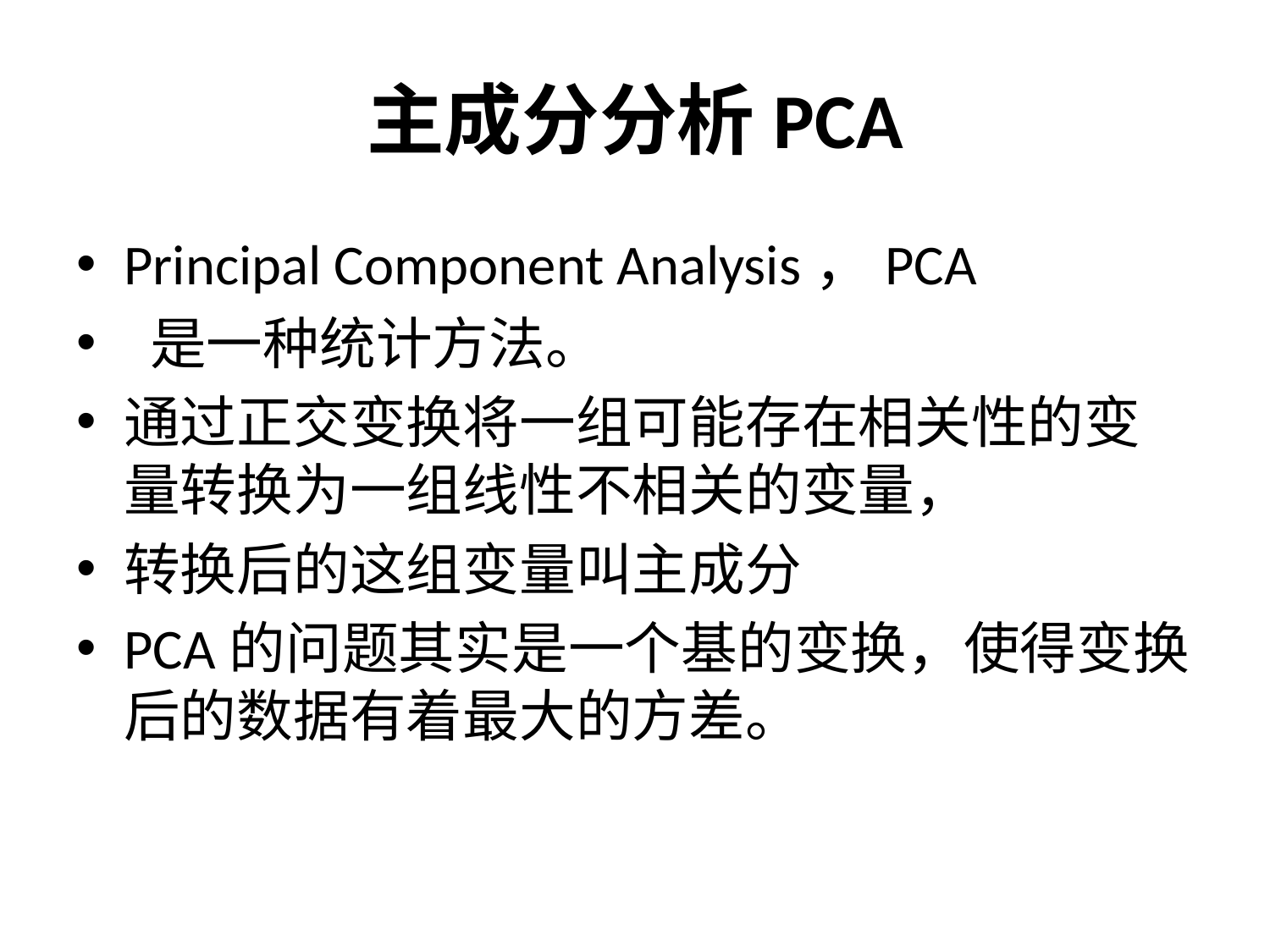

# 主成分分析PCA
Principal Component Analysis，PCA
 是一种统计方法。
通过正交变换将一组可能存在相关性的变量转换为一组线性不相关的变量，
转换后的这组变量叫主成分
PCA的问题其实是一个基的变换，使得变换后的数据有着最大的方差。